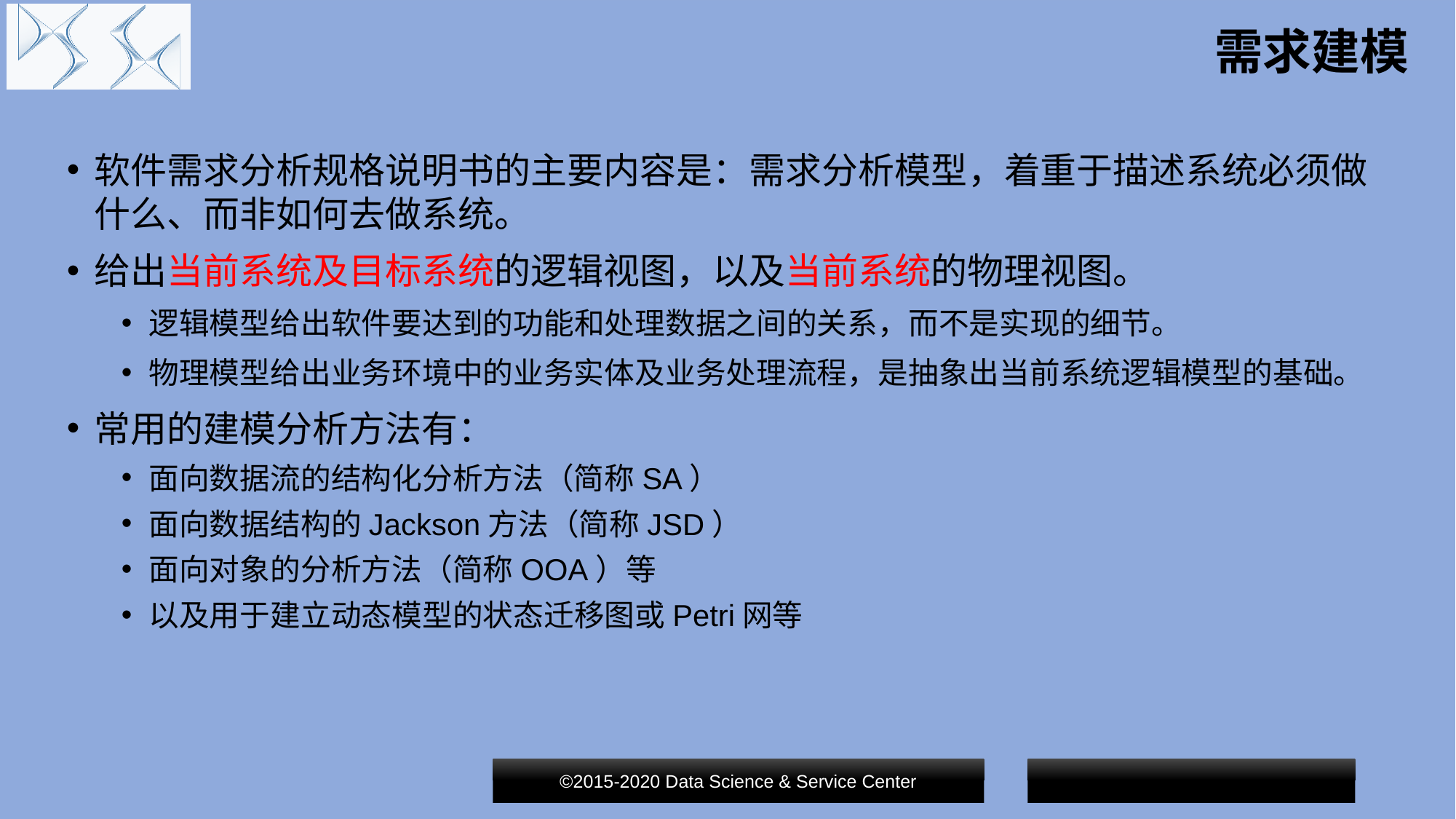

# 需求建模
软件需求分析规格说明书的主要内容是：需求分析模型，着重于描述系统必须做什么、而非如何去做系统。
给出当前系统及目标系统的逻辑视图，以及当前系统的物理视图。
逻辑模型给出软件要达到的功能和处理数据之间的关系，而不是实现的细节。
物理模型给出业务环境中的业务实体及业务处理流程，是抽象出当前系统逻辑模型的基础。
常用的建模分析方法有：
面向数据流的结构化分析方法（简称SA）
面向数据结构的Jackson方法（简称JSD）
面向对象的分析方法（简称OOA）等
以及用于建立动态模型的状态迁移图或Petri网等

©2015-2020 Data Science & Service Center
20